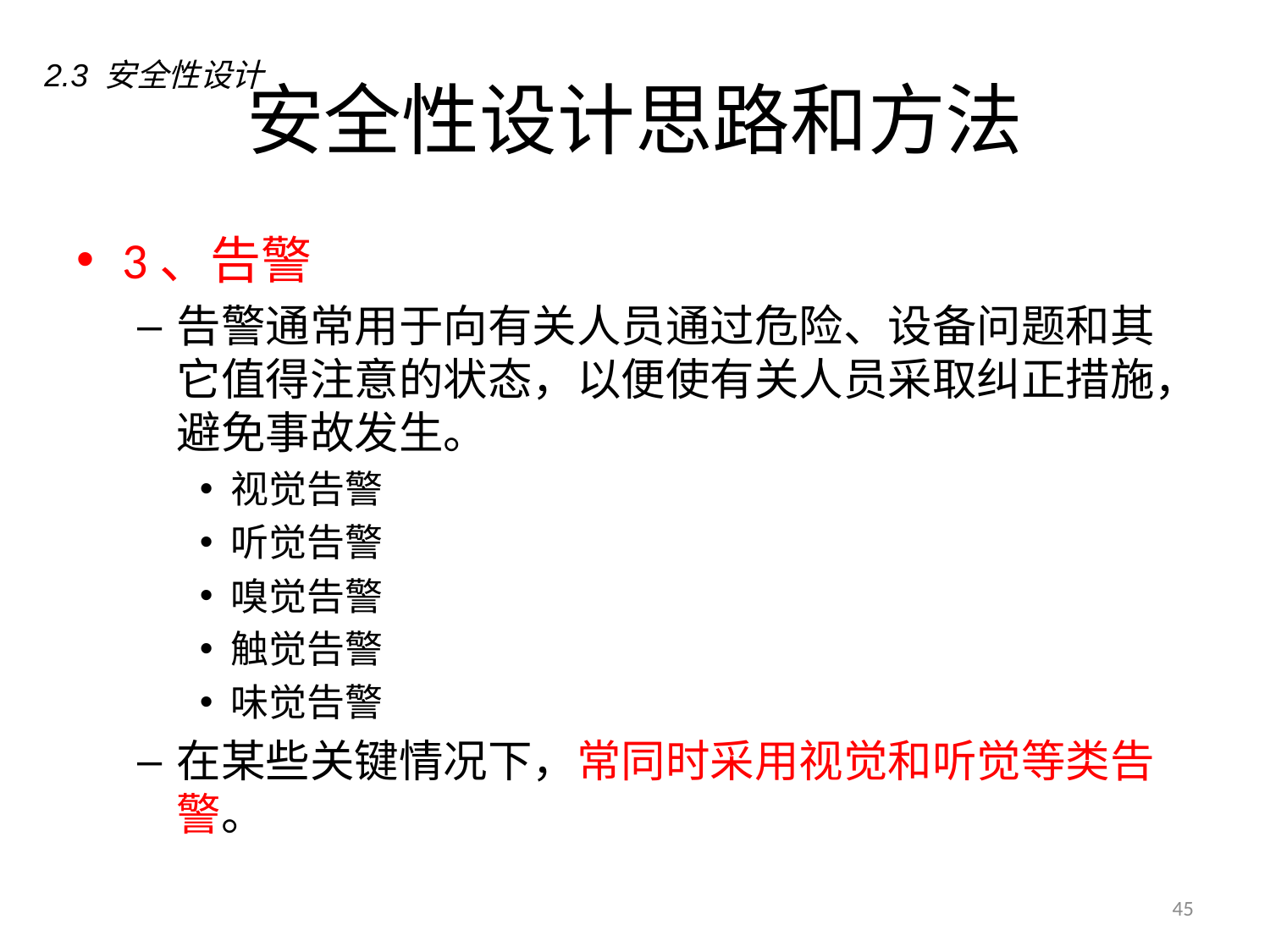

# 安全性设计思路和方法
2.3 安全性设计
3、告警
告警通常用于向有关人员通过危险、设备问题和其它值得注意的状态，以便使有关人员采取纠正措施，避免事故发生。
视觉告警
听觉告警
嗅觉告警
触觉告警
味觉告警
在某些关键情况下，常同时采用视觉和听觉等类告警。
45